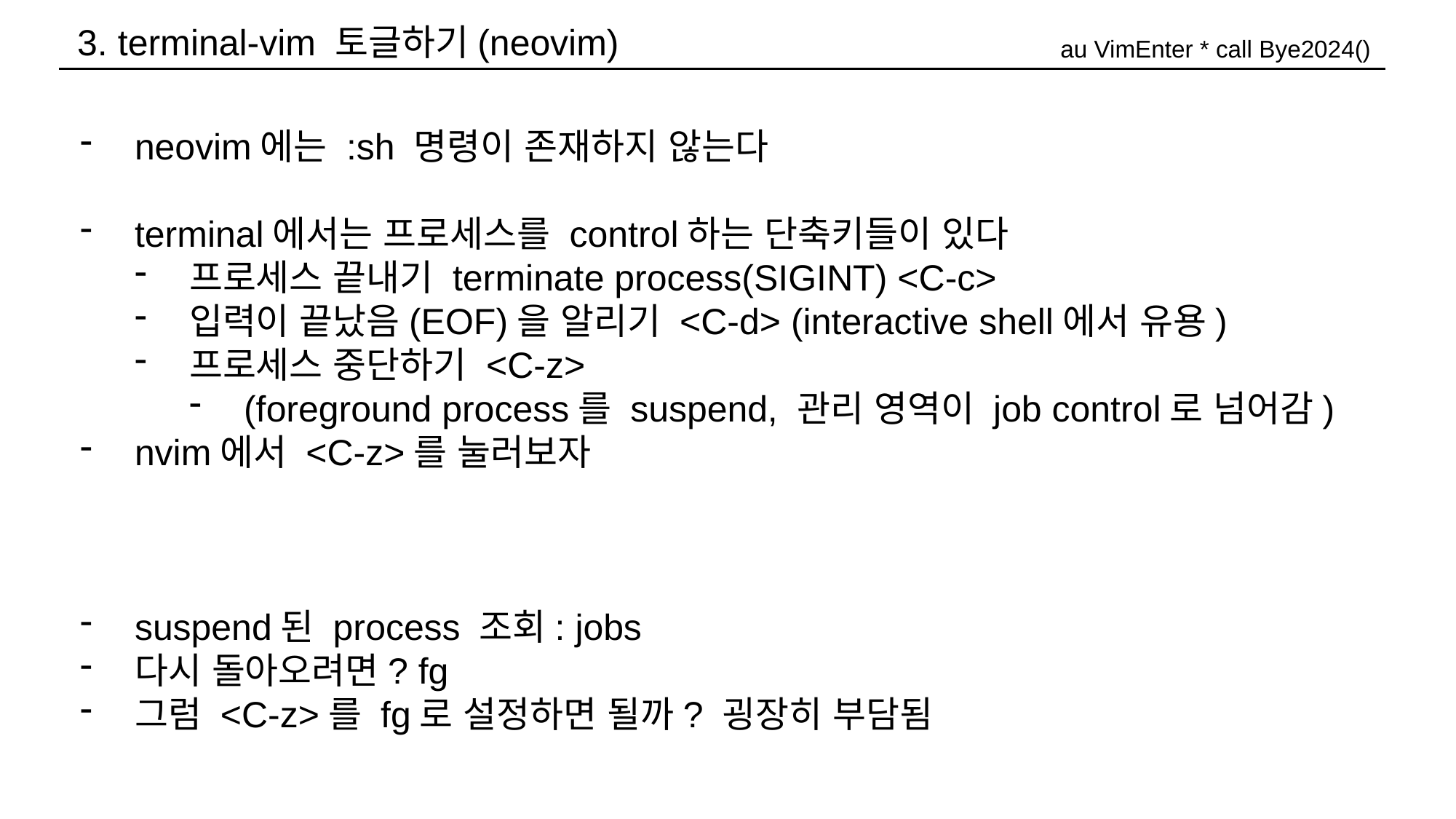

3. terminal-vim 토글하기(neovim)
au VimEnter * call Bye2024()
neovim에는 :sh 명령이 존재하지 않는다

terminal에서는 프로세스를 control하는 단축키들이 있다
프로세스 끝내기 terminate process(SIGINT) <C-c>
입력이 끝났음(EOF)을 알리기 <C-d> (interactive shell에서 유용)
프로세스 중단하기 <C-z>
(foreground process를 suspend, 관리 영역이 job control로 넘어감)
nvim에서 <C-z>를 눌러보자

suspend된 process 조회: jobs
다시 돌아오려면? fg
그럼 <C-z>를 fg로 설정하면 될까? 굉장히 부담됨